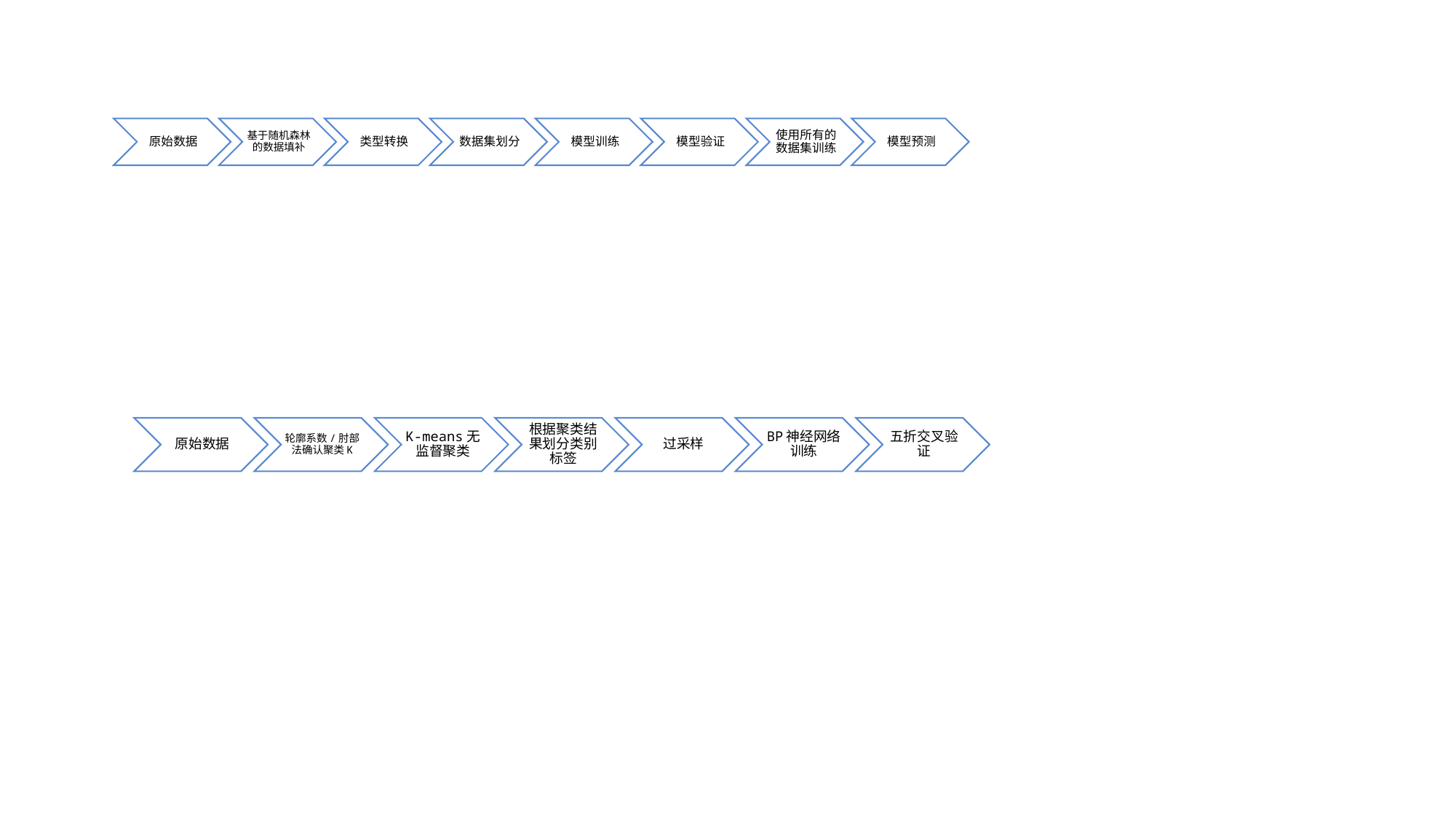

原始数据
基于随机森林的数据填补
类型转换
数据集划分
模型训练
模型验证
使用所有的数据集训练
模型预测
原始数据
轮廓系数/肘部法 确认聚类K
K-means无监督聚类
根据聚类结果划分类别标签
过采样
BP神经网络训练
五折交叉验证